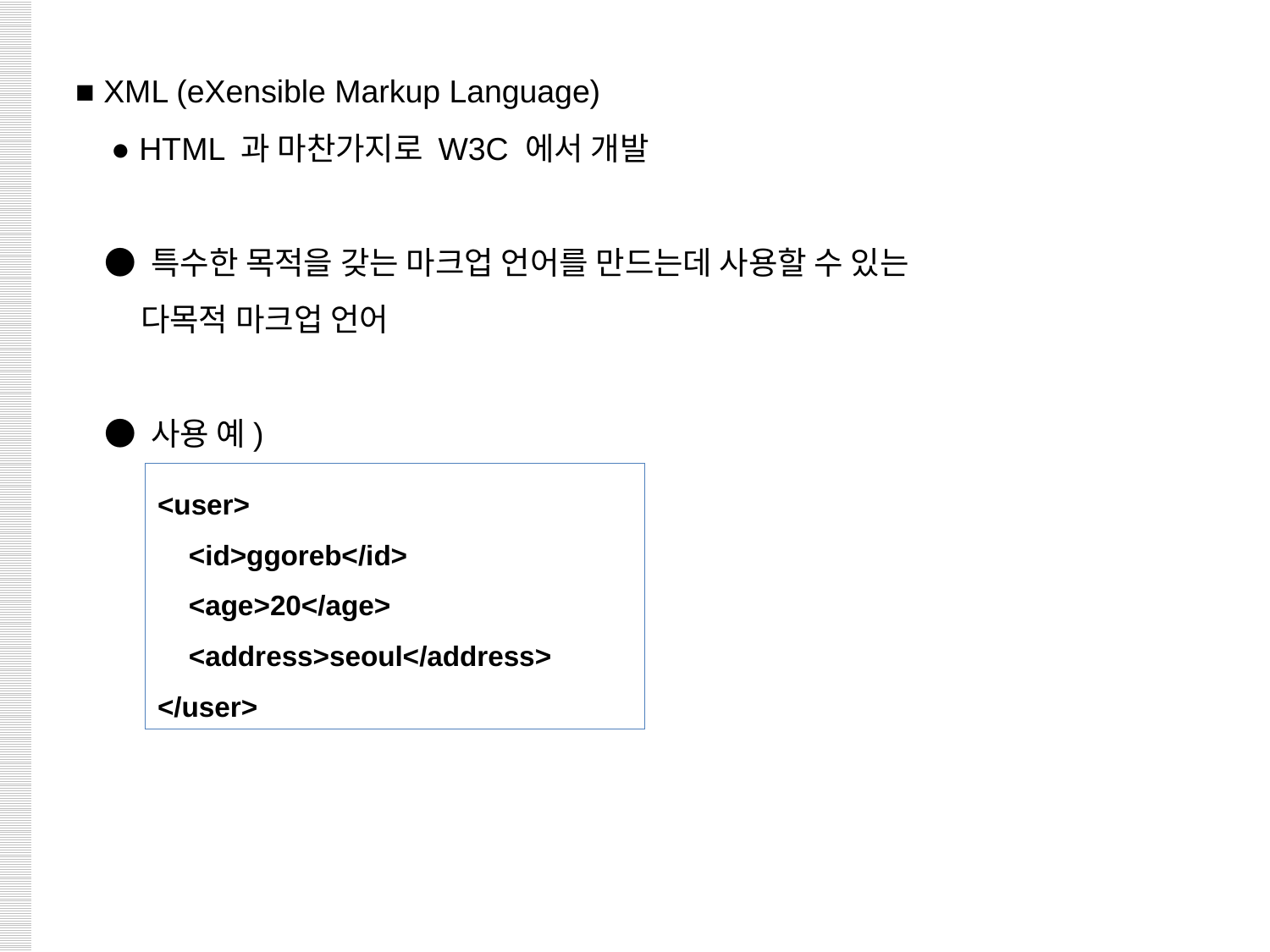

■ XML (eXensible Markup Language)
    ● HTML 과 마찬가지로 W3C 에서 개발

    ● 특수한 목적을 갖는 마크업 언어를 만드는데 사용할 수 있는
        다목적 마크업 언어

    ● 사용 예)
<user>
    <id>ggoreb</id>
    <age>20</age>
    <address>seoul</address>
</user>